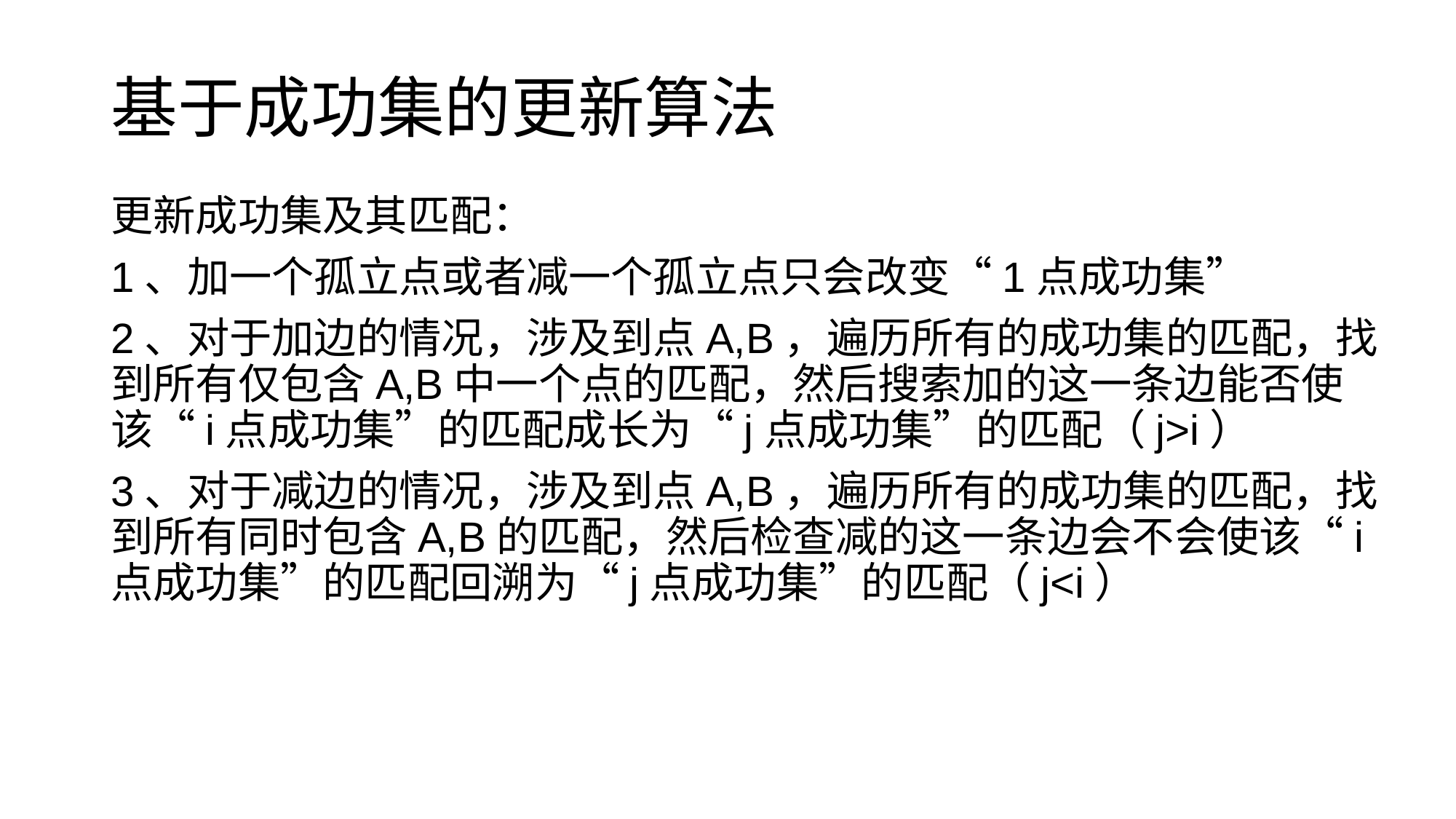

# 基于成功集的更新算法
更新成功集及其匹配：
1、加一个孤立点或者减一个孤立点只会改变“1点成功集”
2、对于加边的情况，涉及到点A,B，遍历所有的成功集的匹配，找到所有仅包含A,B中一个点的匹配，然后搜索加的这一条边能否使该“i点成功集”的匹配成长为“j点成功集”的匹配（j>i）
3、对于减边的情况，涉及到点A,B，遍历所有的成功集的匹配，找到所有同时包含A,B的匹配，然后检查减的这一条边会不会使该“i点成功集”的匹配回溯为“j点成功集”的匹配（j<i）